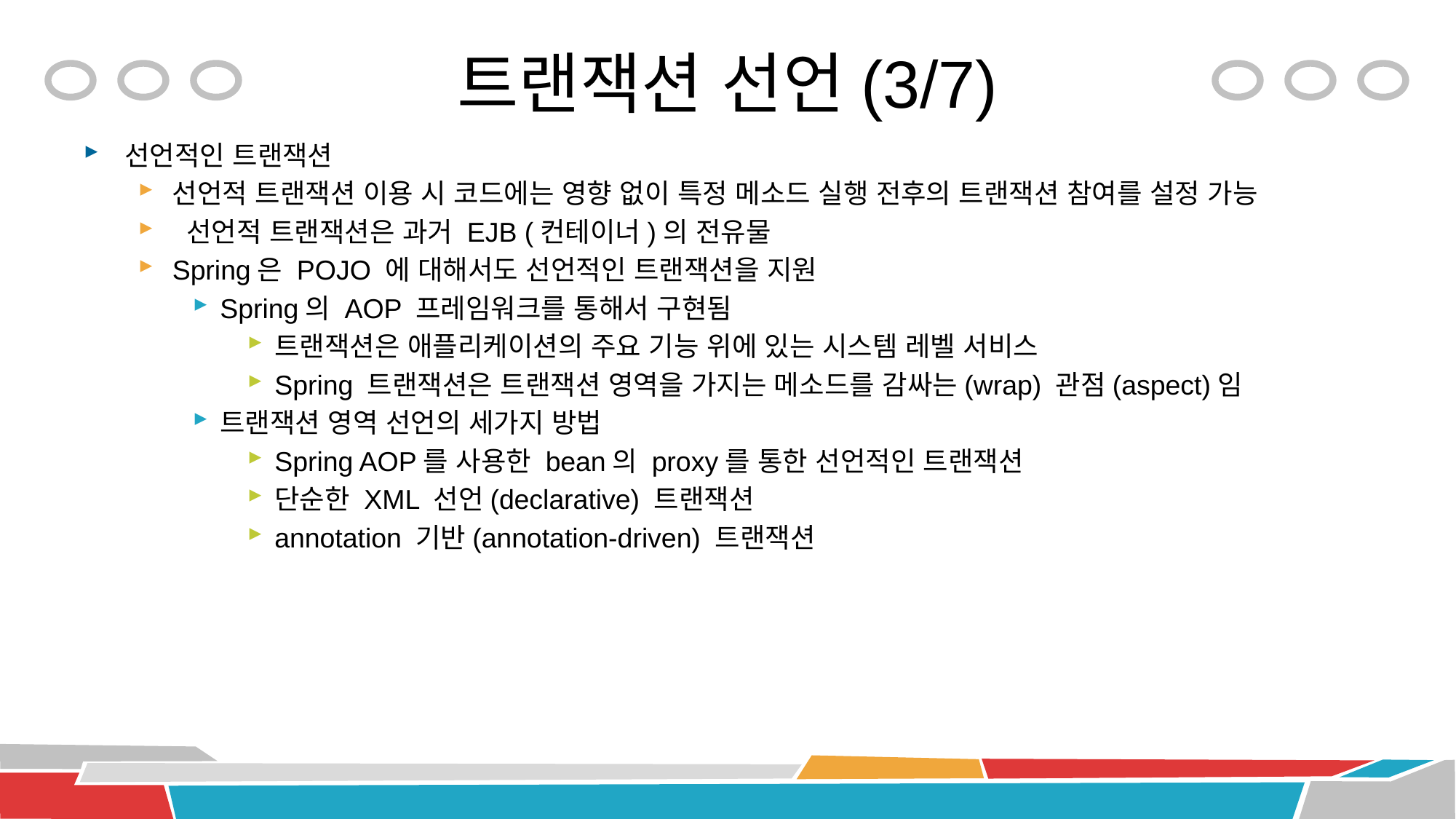

# 트랜잭션 선언(3/7)
선언적인 트랜잭션
선언적 트랜잭션 이용 시 코드에는 영향 없이 특정 메소드 실행 전후의 트랜잭션 참여를 설정 가능
 선언적 트랜잭션은 과거 EJB (컨테이너)의 전유물
Spring은 POJO 에 대해서도 선언적인 트랜잭션을 지원
Spring의 AOP 프레임워크를 통해서 구현됨
트랜잭션은 애플리케이션의 주요 기능 위에 있는 시스템 레벨 서비스
Spring 트랜잭션은 트랜잭션 영역을 가지는 메소드를 감싸는(wrap) 관점(aspect)임
트랜잭션 영역 선언의 세가지 방법
Spring AOP를 사용한 bean의 proxy를 통한 선언적인 트랜잭션
단순한 XML 선언(declarative) 트랜잭션
annotation 기반(annotation-driven) 트랜잭션